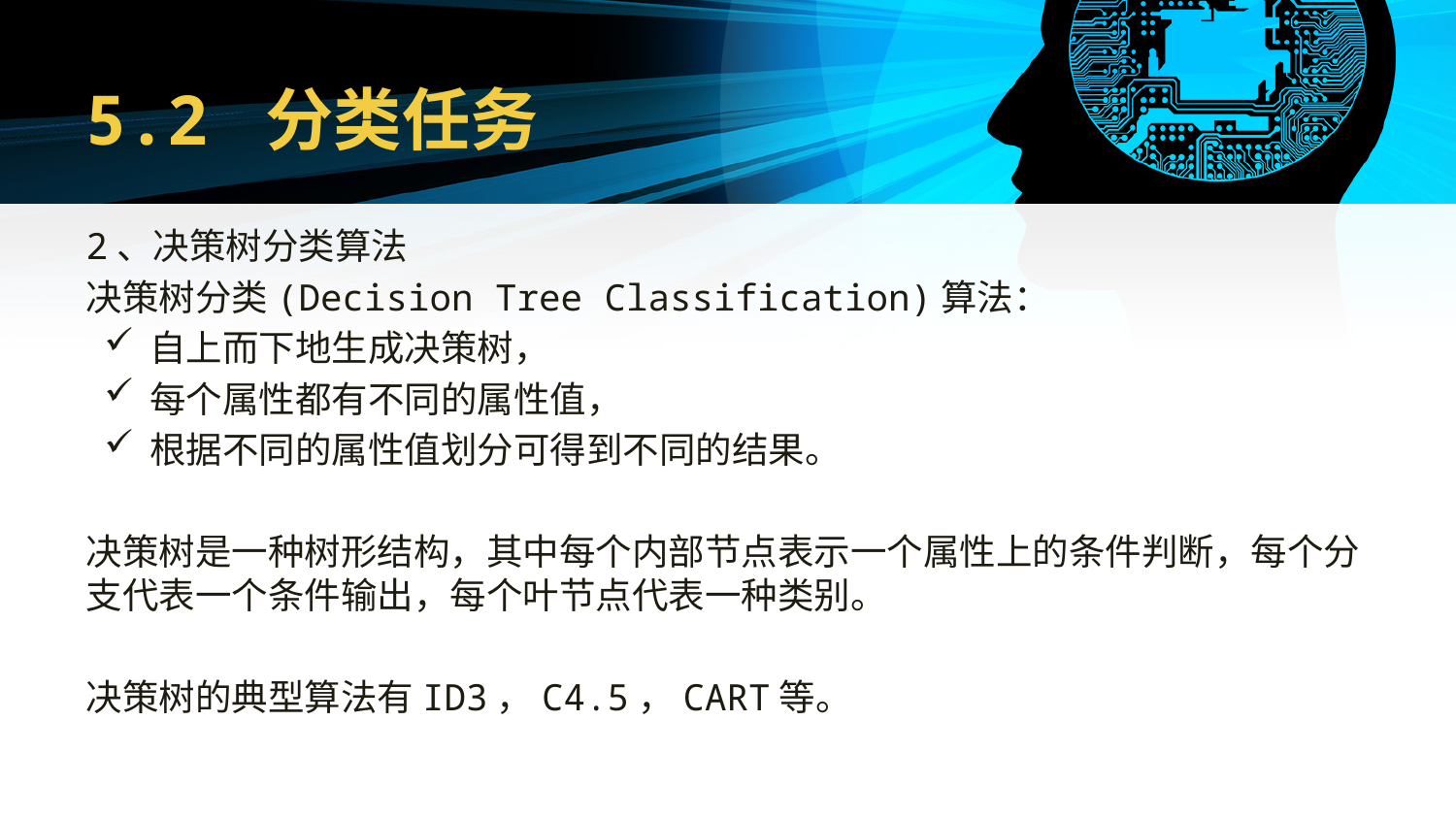

# 5.2 分类任务
2、决策树分类算法
决策树分类(Decision Tree Classification)算法：
自上而下地生成决策树，
每个属性都有不同的属性值，
根据不同的属性值划分可得到不同的结果。

决策树是一种树形结构，其中每个内部节点表示一个属性上的条件判断，每个分支代表一个条件输出，每个叶节点代表一种类别。

决策树的典型算法有ID3，C4.5，CART等。